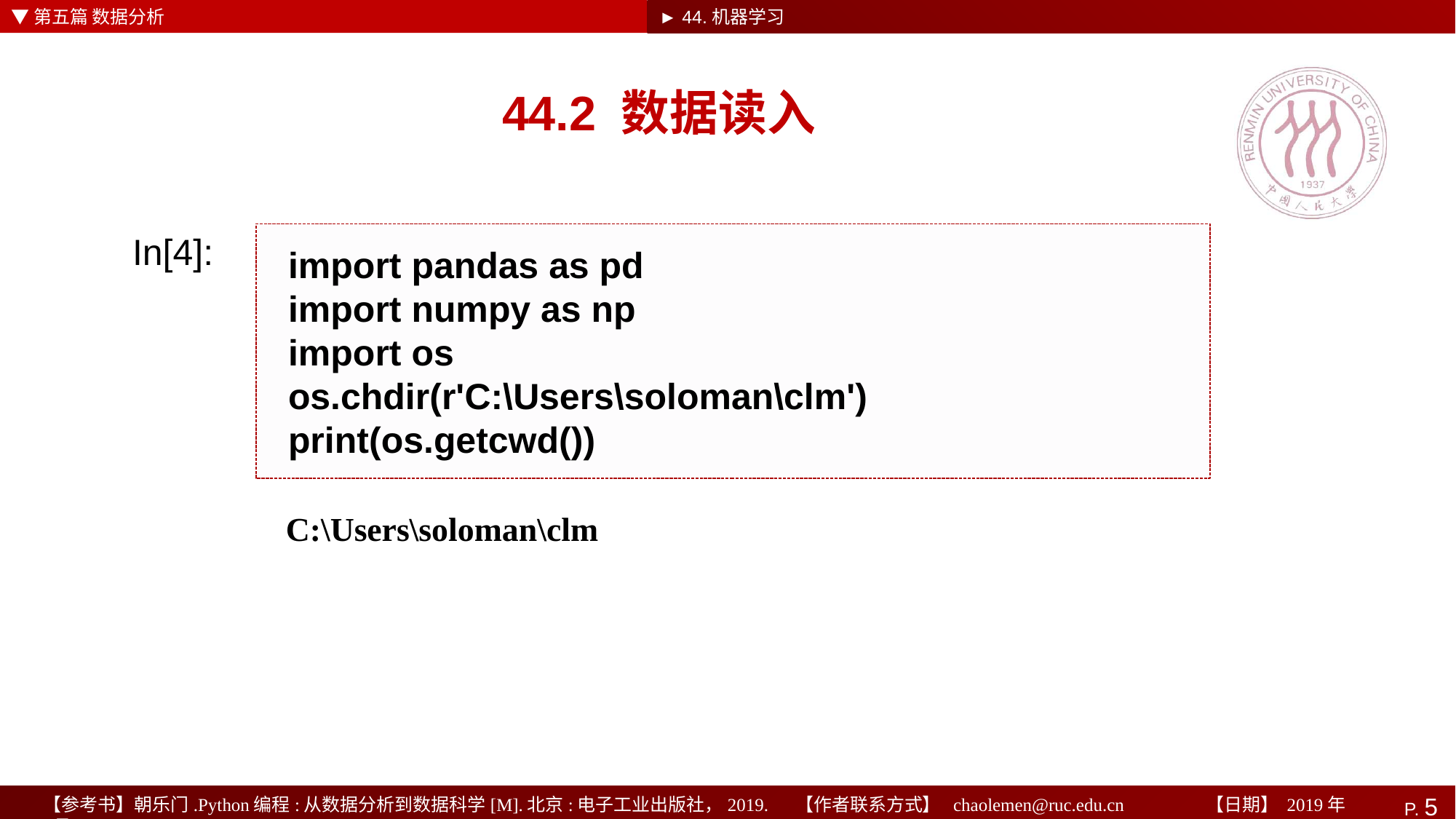

▼第五篇 数据分析
► 44.机器学习
# 44.2 数据读入
import pandas as pd
import numpy as np
import os
os.chdir(r'C:\Users\soloman\clm')
print(os.getcwd())
In[4]:
C:\Users\soloman\clm